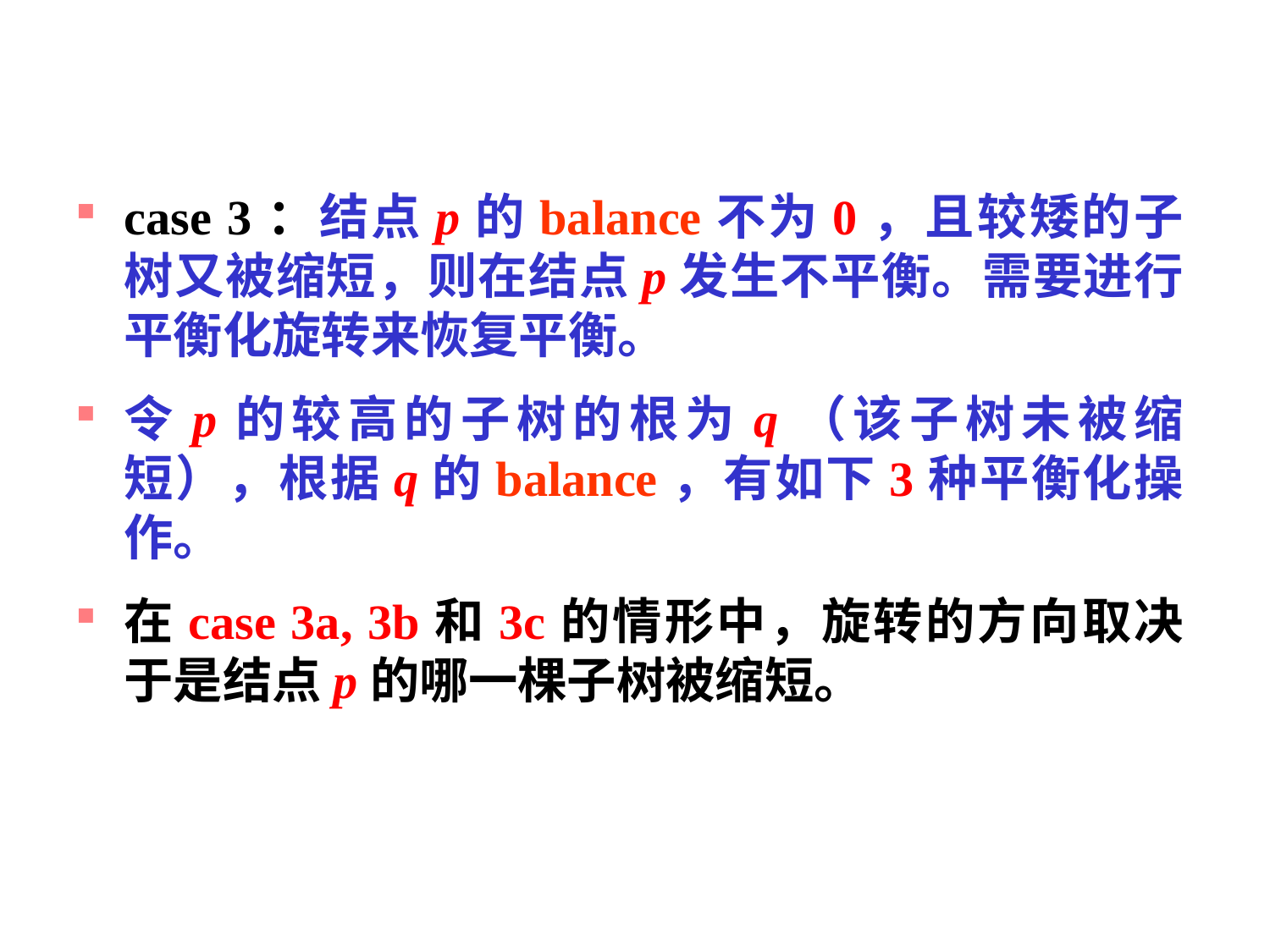

case 3：结点p的balance不为0，且较矮的子树又被缩短，则在结点p发生不平衡。需要进行平衡化旋转来恢复平衡。
令p的较高的子树的根为q（该子树未被缩短），根据q的balance，有如下3种平衡化操作。
在case 3a, 3b和3c的情形中，旋转的方向取决于是结点p的哪一棵子树被缩短。
158